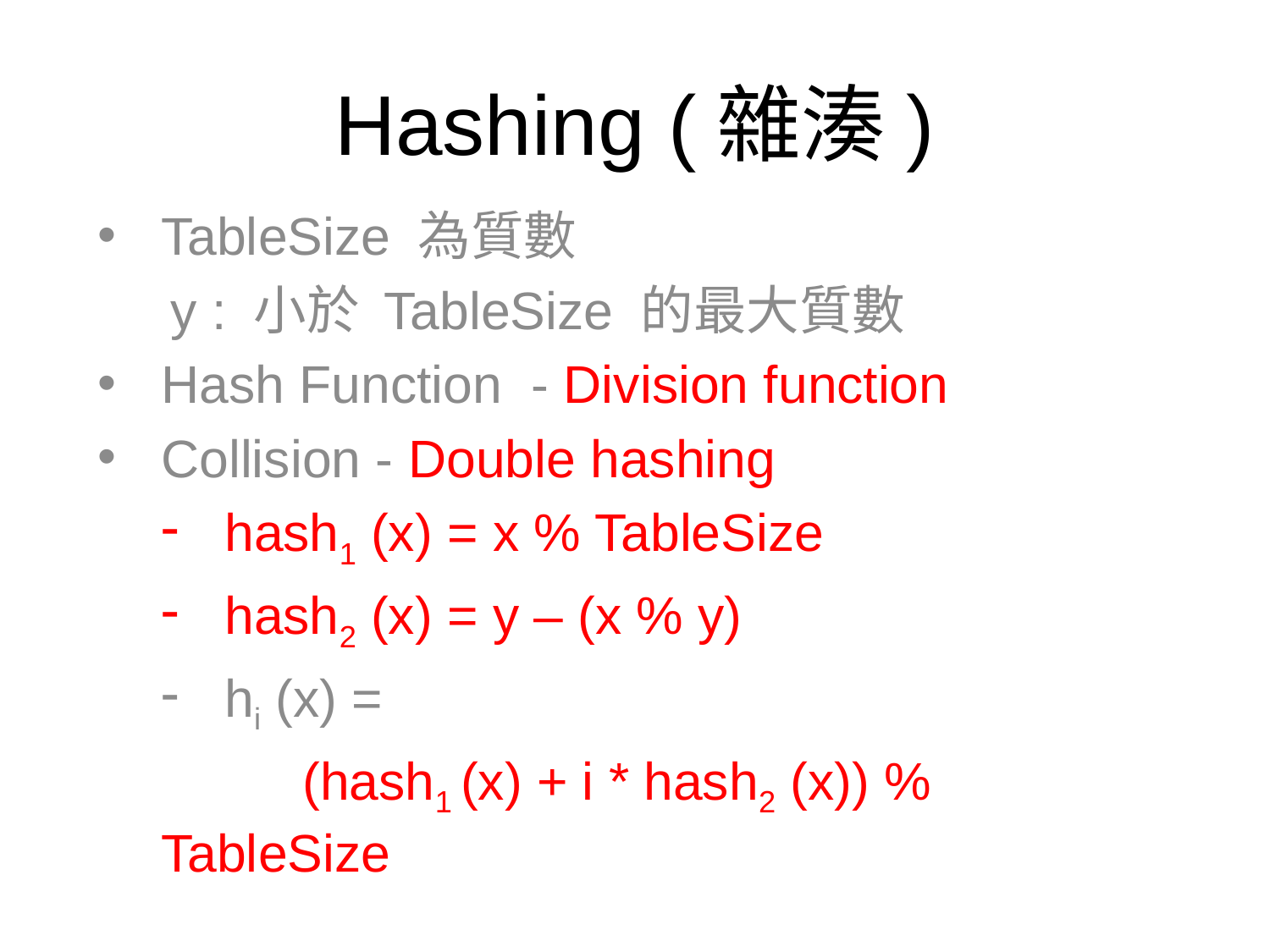

# Hashing (雜湊)
TableSize 為質數
     y : 小於 TableSize 的最大質數
Hash Function  - Division function
Collision - Double hashing
hash1 (x) = x % TableSize
hash2 (x) = y – (x % y)
hi (x) =
	 (hash1 (x) + i * hash2 (x)) % TableSize